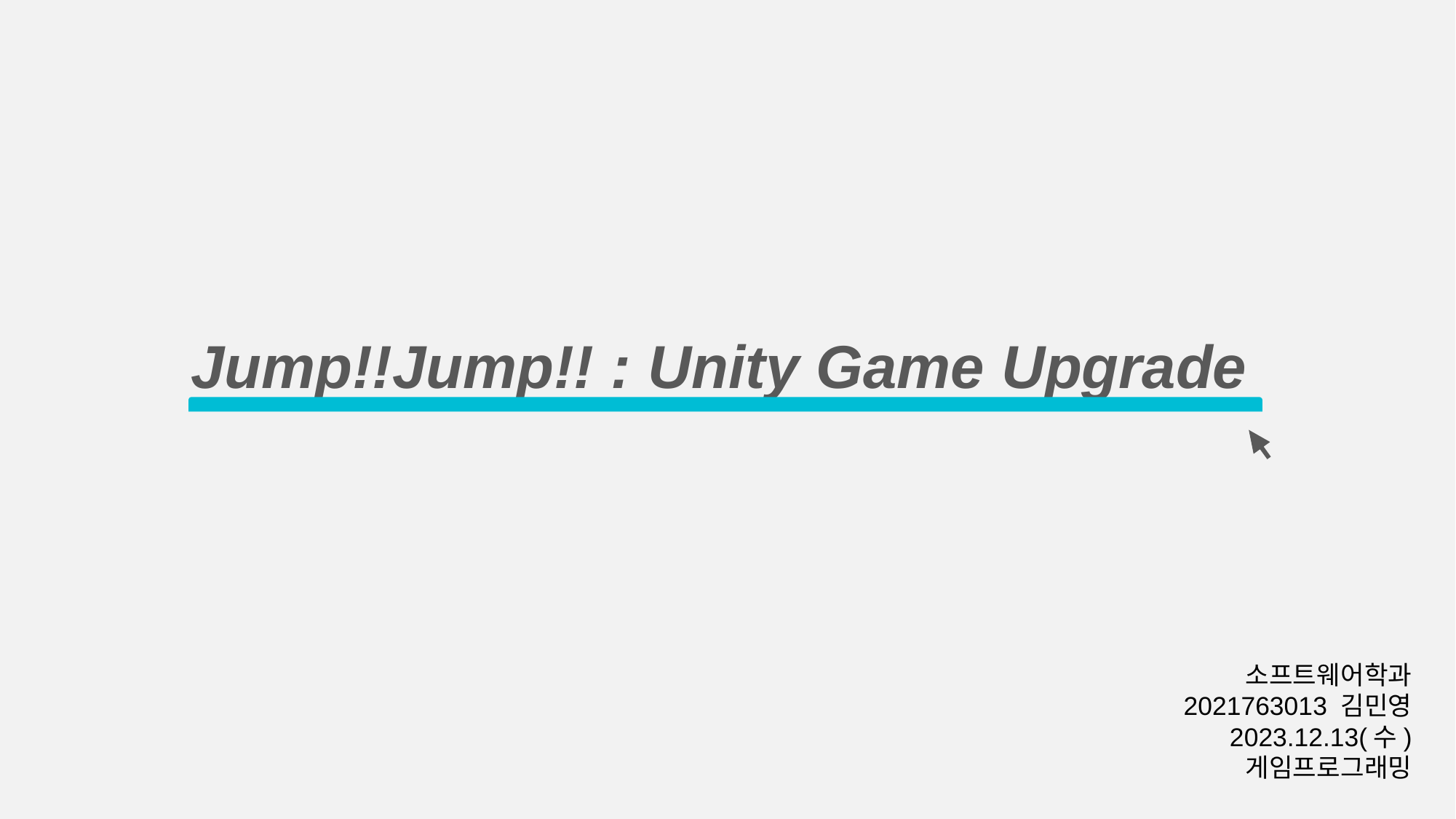

Jump!!Jump!! : Unity Game Upgrade

소프트웨어학과
2021763013 김민영
2023.12.13(수)
게임프로그래밍